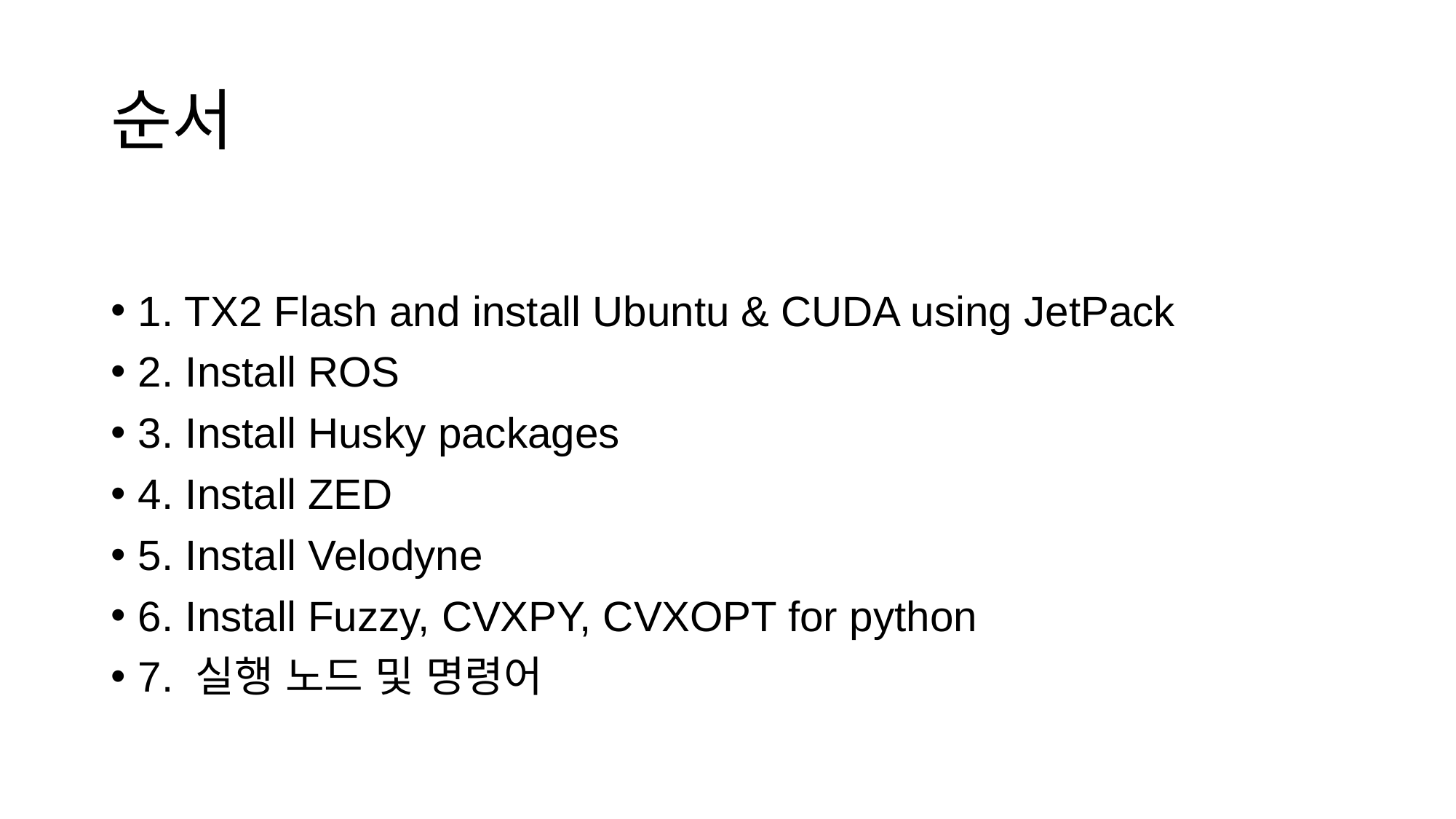

# 순서

1. TX2 Flash and install Ubuntu & CUDA using JetPack
2. Install ROS
3. Install Husky packages
4. Install ZED
5. Install Velodyne
6. Install Fuzzy, CVXPY, CVXOPT for python
7. 실행 노드 및 명령어